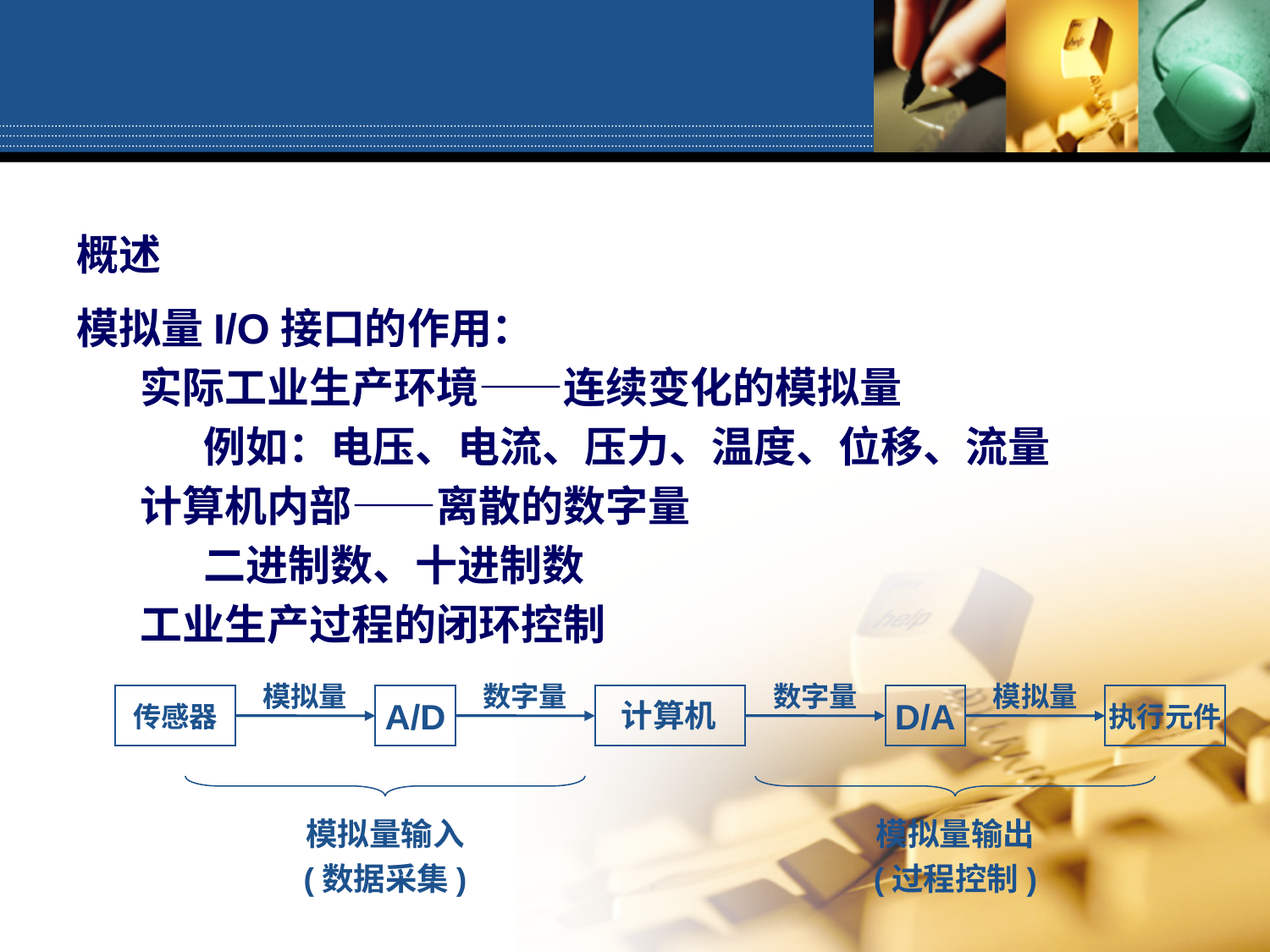

概述
模拟量I/O接口的作用：
实际工业生产环境——连续变化的模拟量
例如：电压、电流、压力、温度、位移、流量
计算机内部——离散的数字量
二进制数、十进制数
工业生产过程的闭环控制

模拟量
数字量
数字量
模拟量
传感器
A/D

D/A
执行元件
计算机

模拟量输入
(数据采集)
模拟量输出
(过程控制)